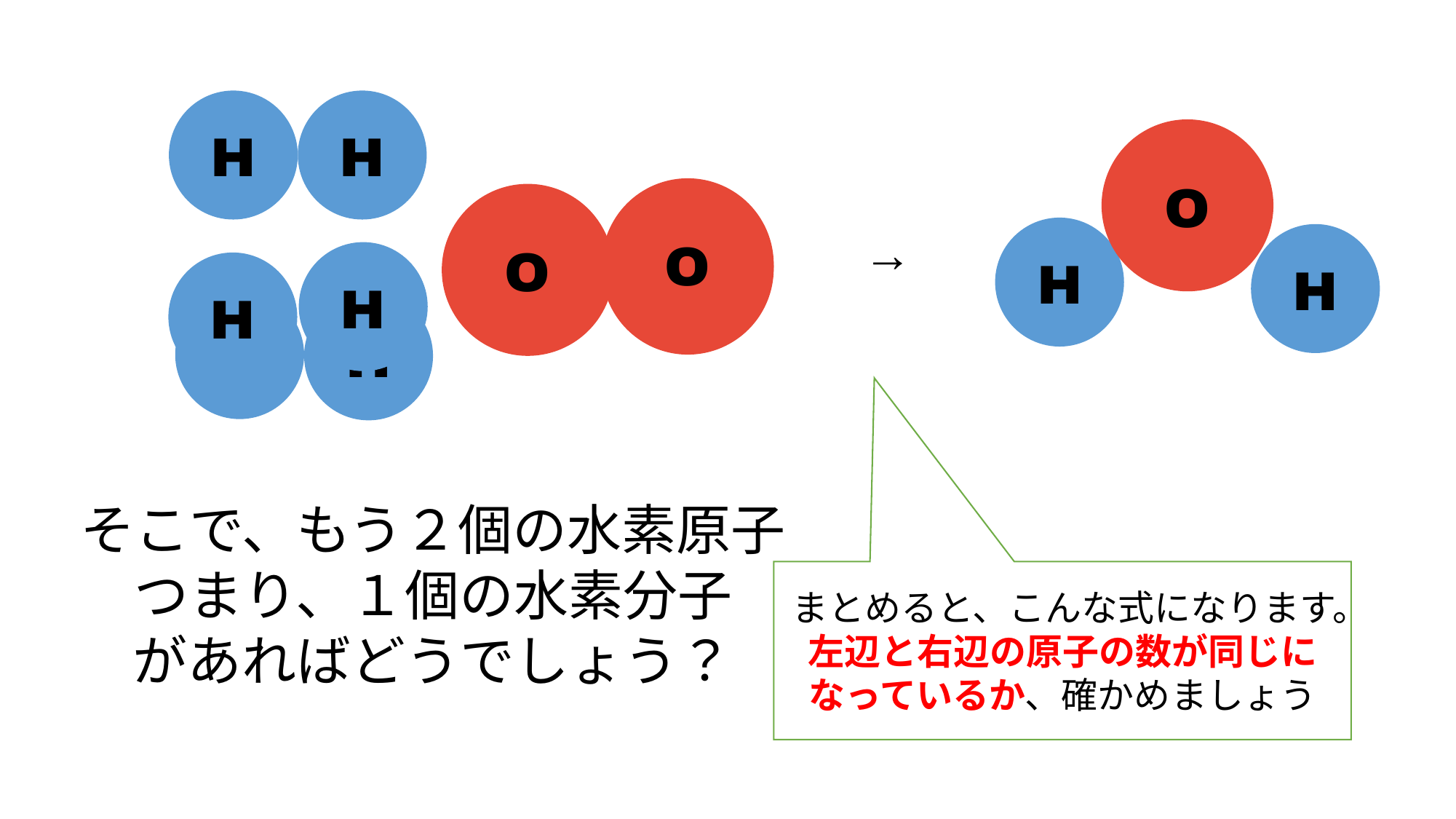

H
H
O
O
O
O
→
H
H
H
H
H
H
そこで、もう２個の水素原子
つまり、１個の水素分子
があればどうでしょう？
まとめると、こんな式になります。
左辺と右辺の原子の数が同じになっているか、確かめましょう